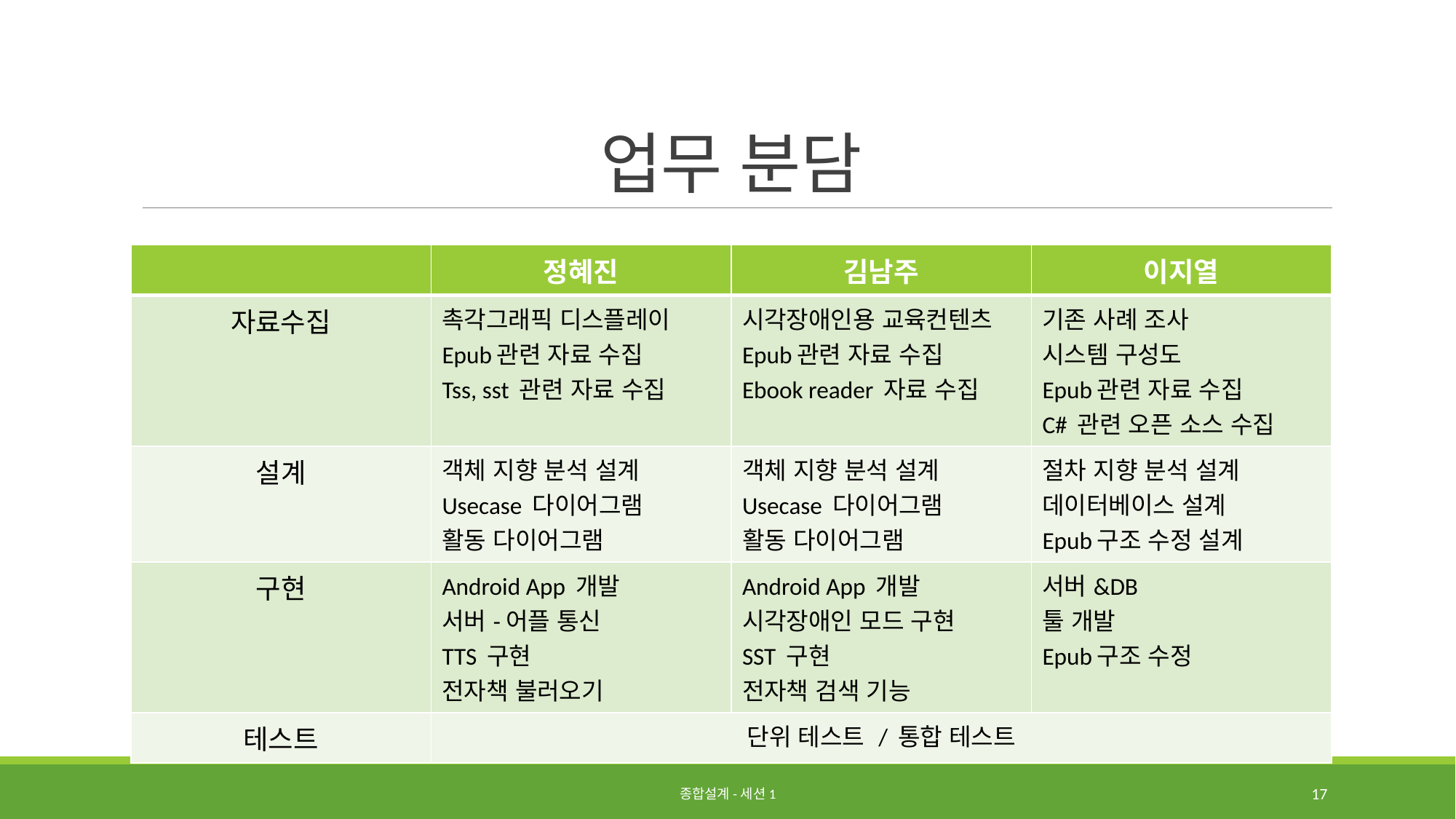

# 업무 분담
|  | 정혜진 | 김남주 | 이지열 |
| --- | --- | --- | --- |
| 자료수집 | 촉각그래픽 디스플레이 Epub관련 자료 수집 Tss, sst 관련 자료 수집 | 시각장애인용 교육컨텐츠 Epub관련 자료 수집 Ebook reader 자료 수집 | 기존 사례 조사 시스템 구성도 Epub관련 자료 수집 C# 관련 오픈 소스 수집 |
| 설계 | 객체 지향 분석 설계 Usecase 다이어그램 활동 다이어그램 | 객체 지향 분석 설계 Usecase 다이어그램 활동 다이어그램 | 절차 지향 분석 설계 데이터베이스 설계 Epub구조 수정 설계 |
| 구현 | Android App 개발 서버-어플 통신 TTS 구현 전자책 불러오기 | Android App 개발 시각장애인 모드 구현 SST 구현 전자책 검색 기능 | 서버&DB 툴 개발 Epub구조 수정 |
| 테스트 | 단위 테스트 / 통합 테스트 |  |  |
종합설계-세션1
17